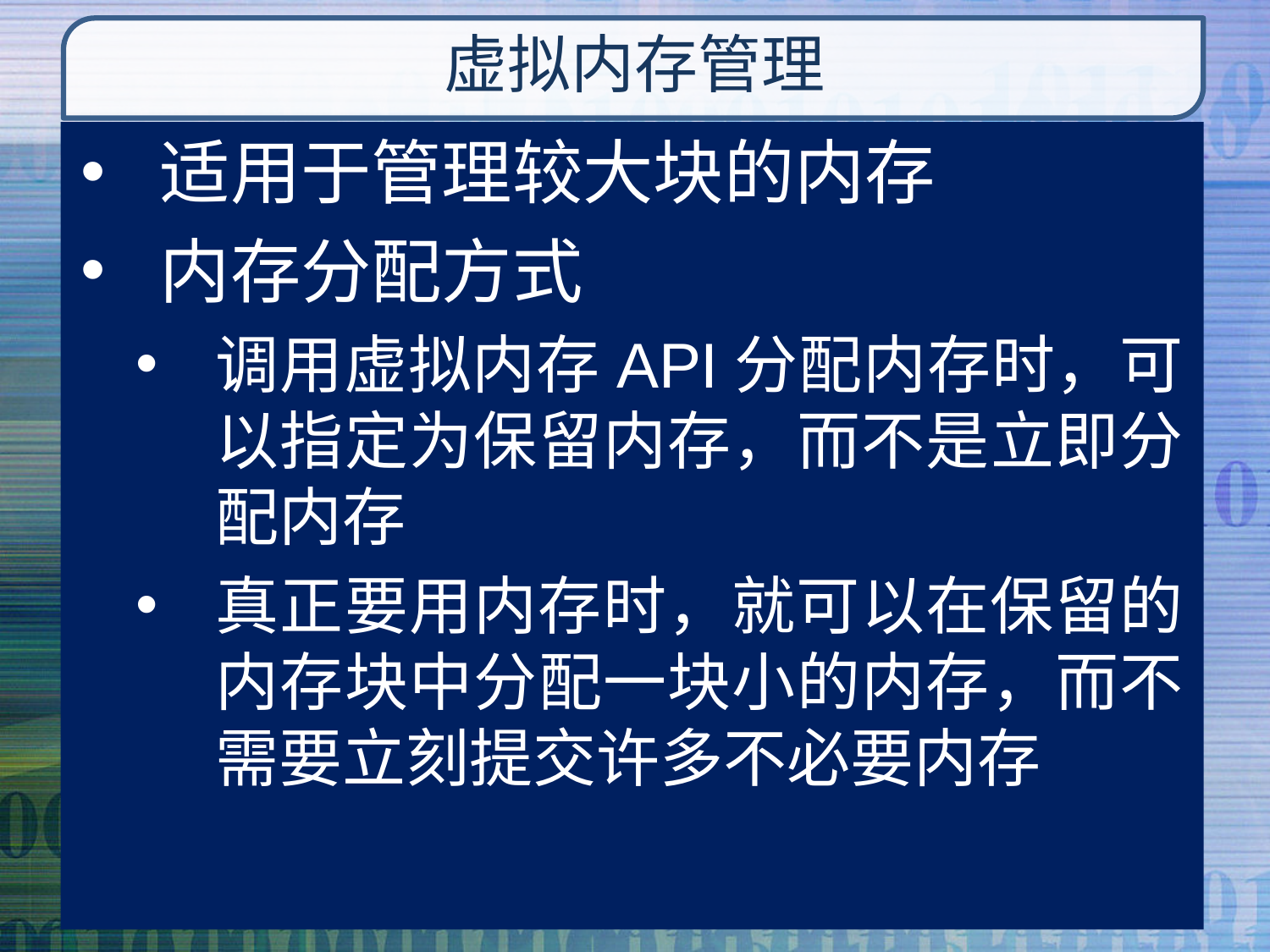

# 虚拟内存管理
适用于管理较大块的内存
内存分配方式
调用虚拟内存API分配内存时，可以指定为保留内存，而不是立即分配内存
真正要用内存时，就可以在保留的内存块中分配一块小的内存，而不需要立刻提交许多不必要内存